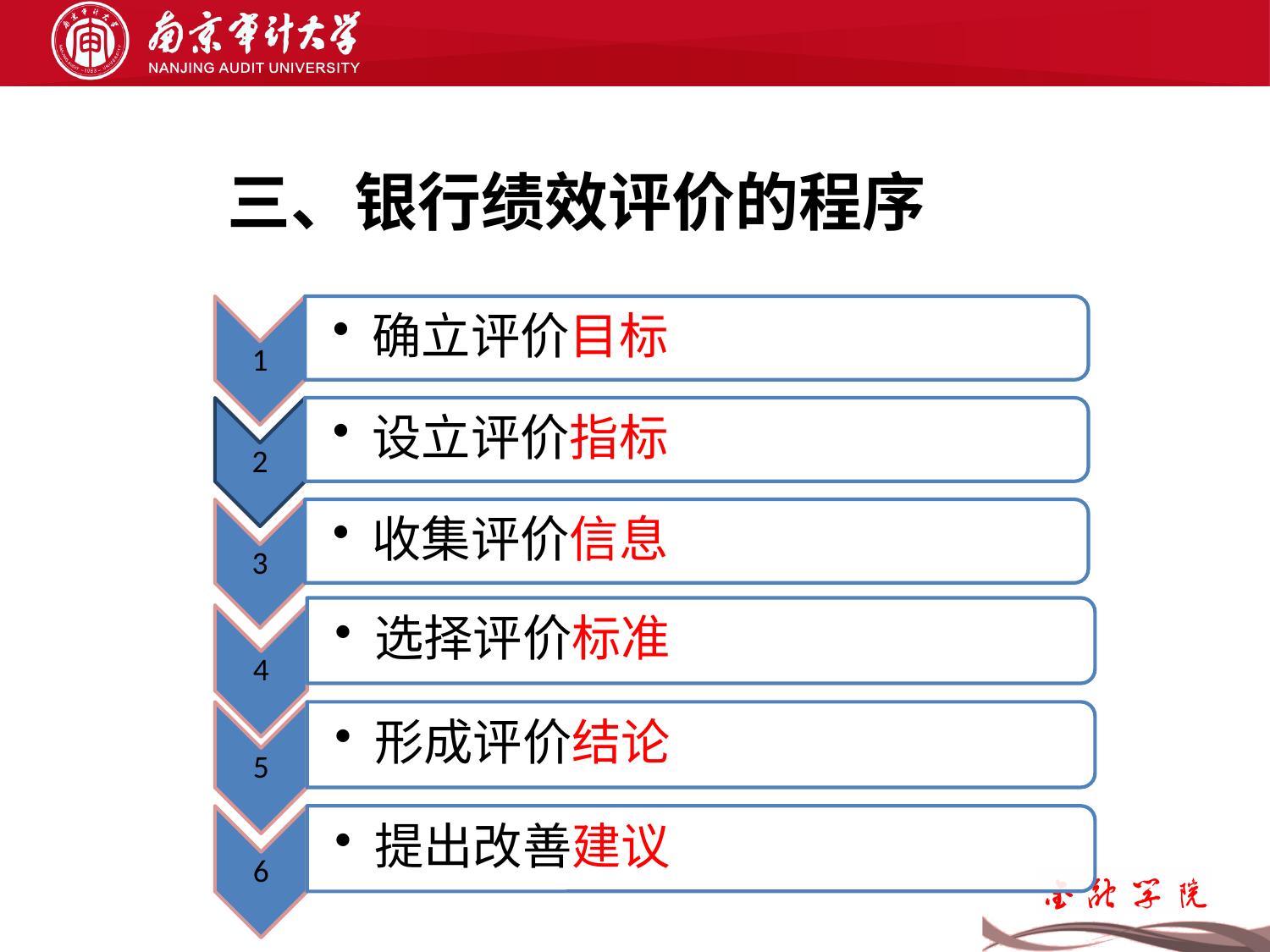

三、银行绩效评价的程序
1
确立评价目标
2
设立评价指标
3
收集评价信息
4
选择评价标准
5
形成评价结论
6
提出改善建议